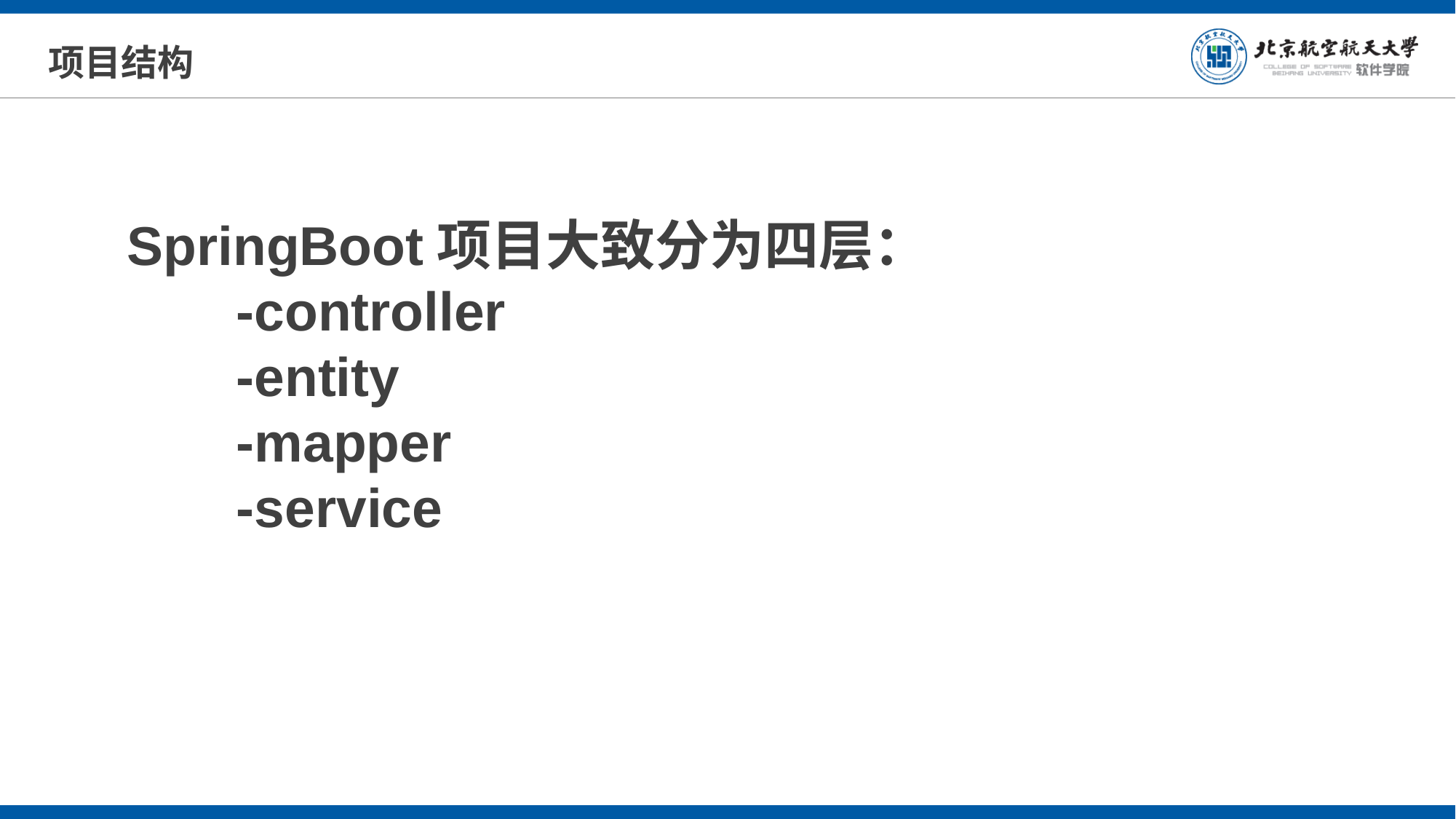

# 项目结构
SpringBoot项目大致分为四层：
	-controller
	-entity
	-mapper
	-service
6